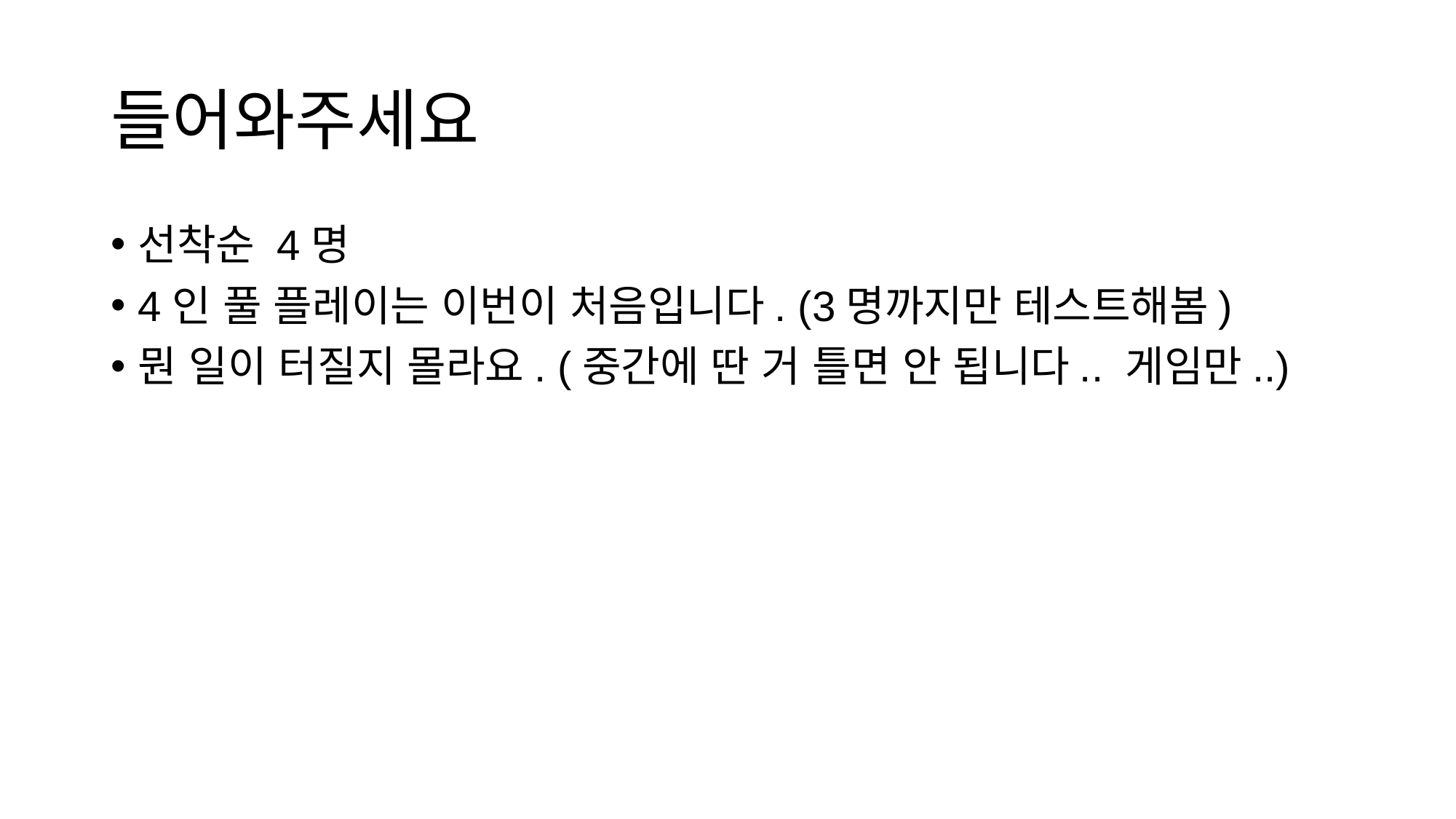

# 들어와주세요
선착순 4명
4인 풀 플레이는 이번이 처음입니다. (3명까지만 테스트해봄)
뭔 일이 터질지 몰라요. (중간에 딴 거 틀면 안 됩니다.. 게임만..)